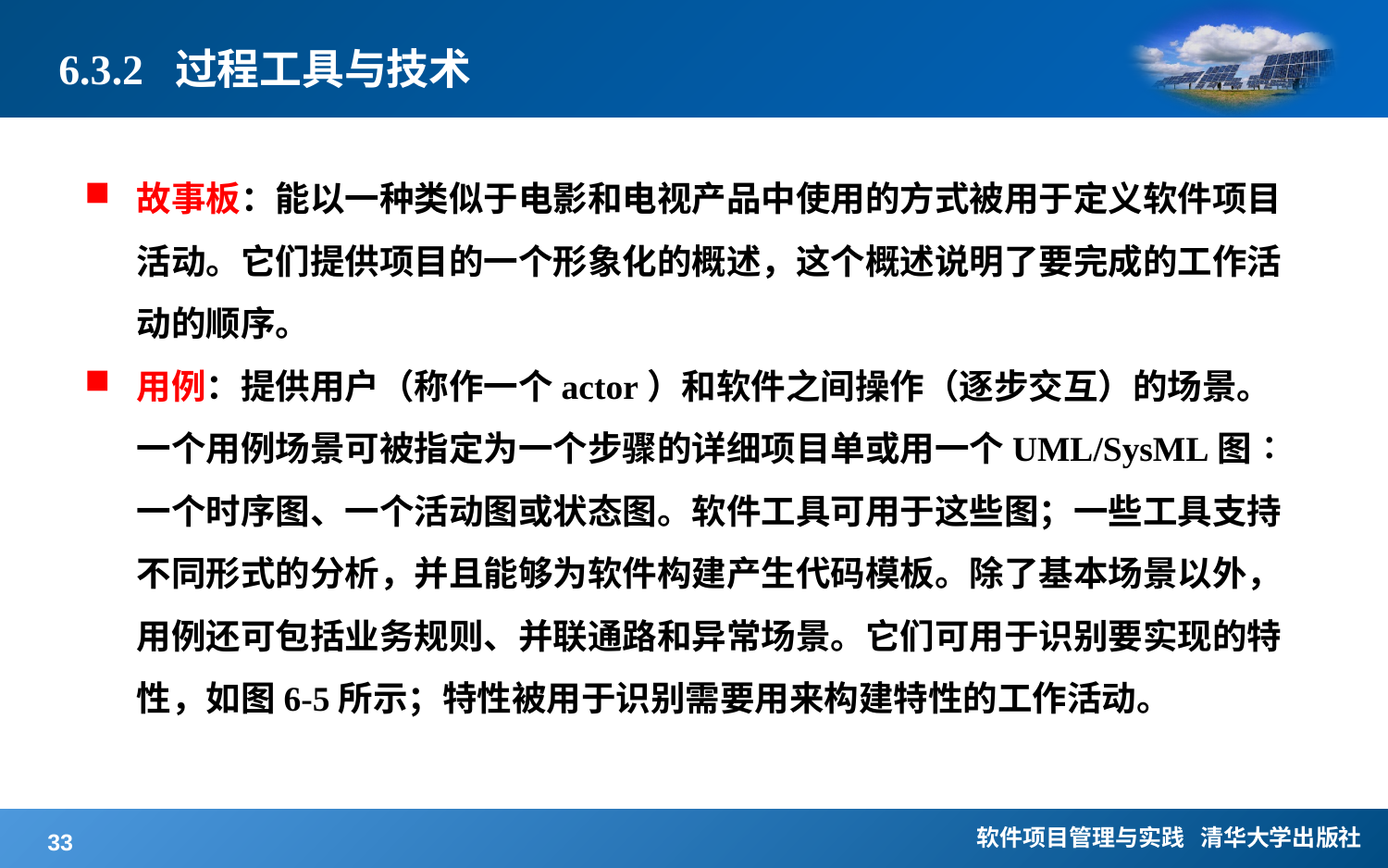

# 6.3.2  过程工具与技术
故事板：能以一种类似于电影和电视产品中使用的方式被用于定义软件项目活动。它们提供项目的一个形象化的概述，这个概述说明了要完成的工作活动的顺序。
用例：提供用户（称作一个actor）和软件之间操作（逐步交互）的场景。一个用例场景可被指定为一个步骤的详细项目单或用一个UML/SysML图∶一个时序图、一个活动图或状态图。软件工具可用于这些图；一些工具支持不同形式的分析，并且能够为软件构建产生代码模板。除了基本场景以外，用例还可包括业务规则、并联通路和异常场景。它们可用于识别要实现的特性，如图6-5所示；特性被用于识别需要用来构建特性的工作活动。